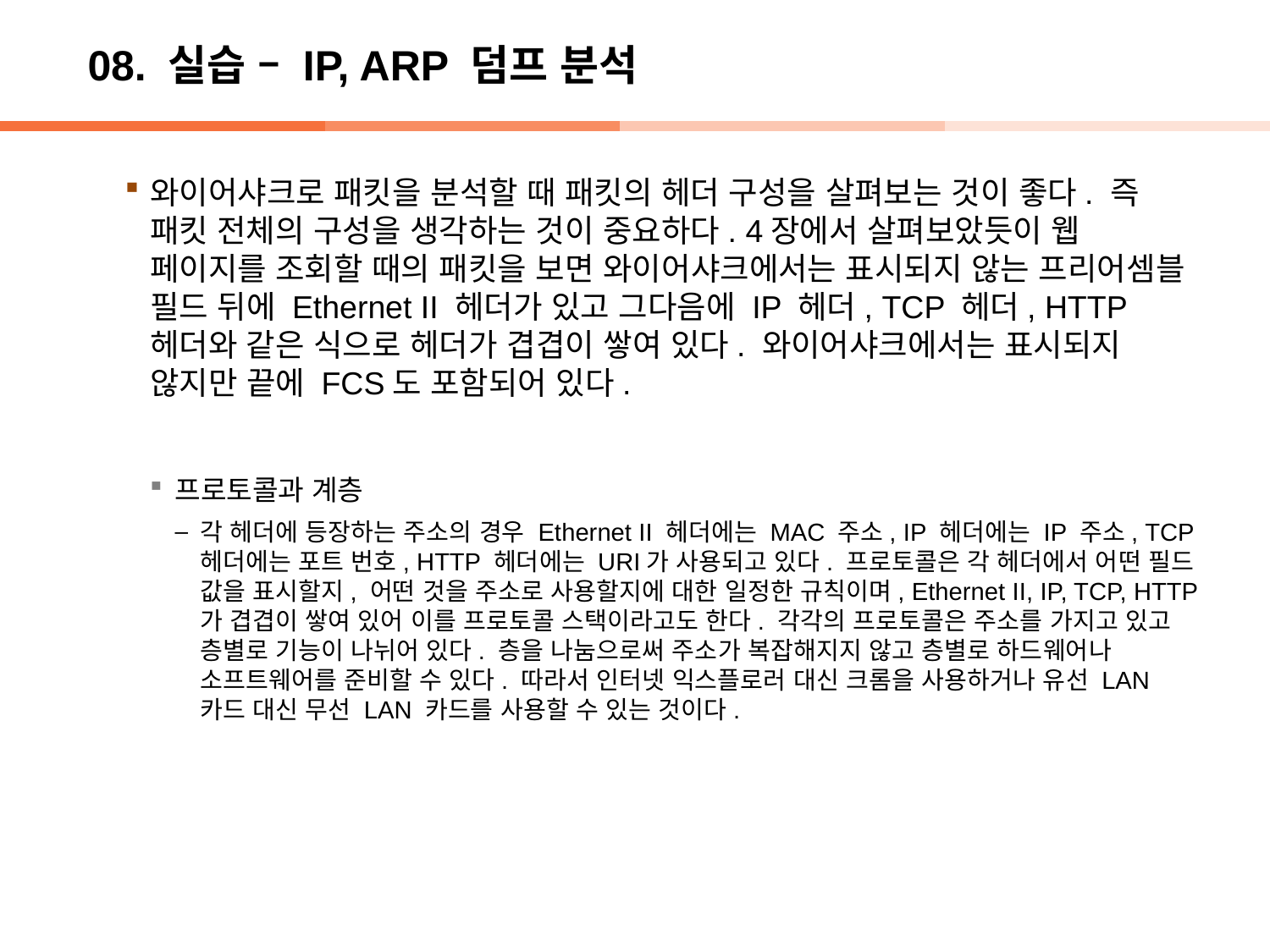

# 08. 실습 – IP, ARP 덤프 분석
와이어샤크로 패킷을 분석할 때 패킷의 헤더 구성을 살펴보는 것이 좋다. 즉 패킷 전체의 구성을 생각하는 것이 중요하다. 4장에서 살펴보았듯이 웹 페이지를 조회할 때의 패킷을 보면 와이어샤크에서는 표시되지 않는 프리어셈블 필드 뒤에 Ethernet II 헤더가 있고 그다음에 IP 헤더, TCP 헤더, HTTP 헤더와 같은 식으로 헤더가 겹겹이 쌓여 있다. 와이어샤크에서는 표시되지 않지만 끝에 FCS도 포함되어 있다.

프로토콜과 계층
각 헤더에 등장하는 주소의 경우 Ethernet II 헤더에는 MAC 주소, IP 헤더에는 IP 주소, TCP 헤더에는 포트 번호, HTTP 헤더에는 URI가 사용되고 있다. 프로토콜은 각 헤더에서 어떤 필드 값을 표시할지, 어떤 것을 주소로 사용할지에 대한 일정한 규칙이며, Ethernet II, IP, TCP, HTTP가 겹겹이 쌓여 있어 이를 프로토콜 스택이라고도 한다. 각각의 프로토콜은 주소를 가지고 있고 층별로 기능이 나뉘어 있다. 층을 나눔으로써 주소가 복잡해지지 않고 층별로 하드웨어나 소프트웨어를 준비할 수 있다. 따라서 인터넷 익스플로러 대신 크롬을 사용하거나 유선 LAN 카드 대신 무선 LAN 카드를 사용할 수 있는 것이다.